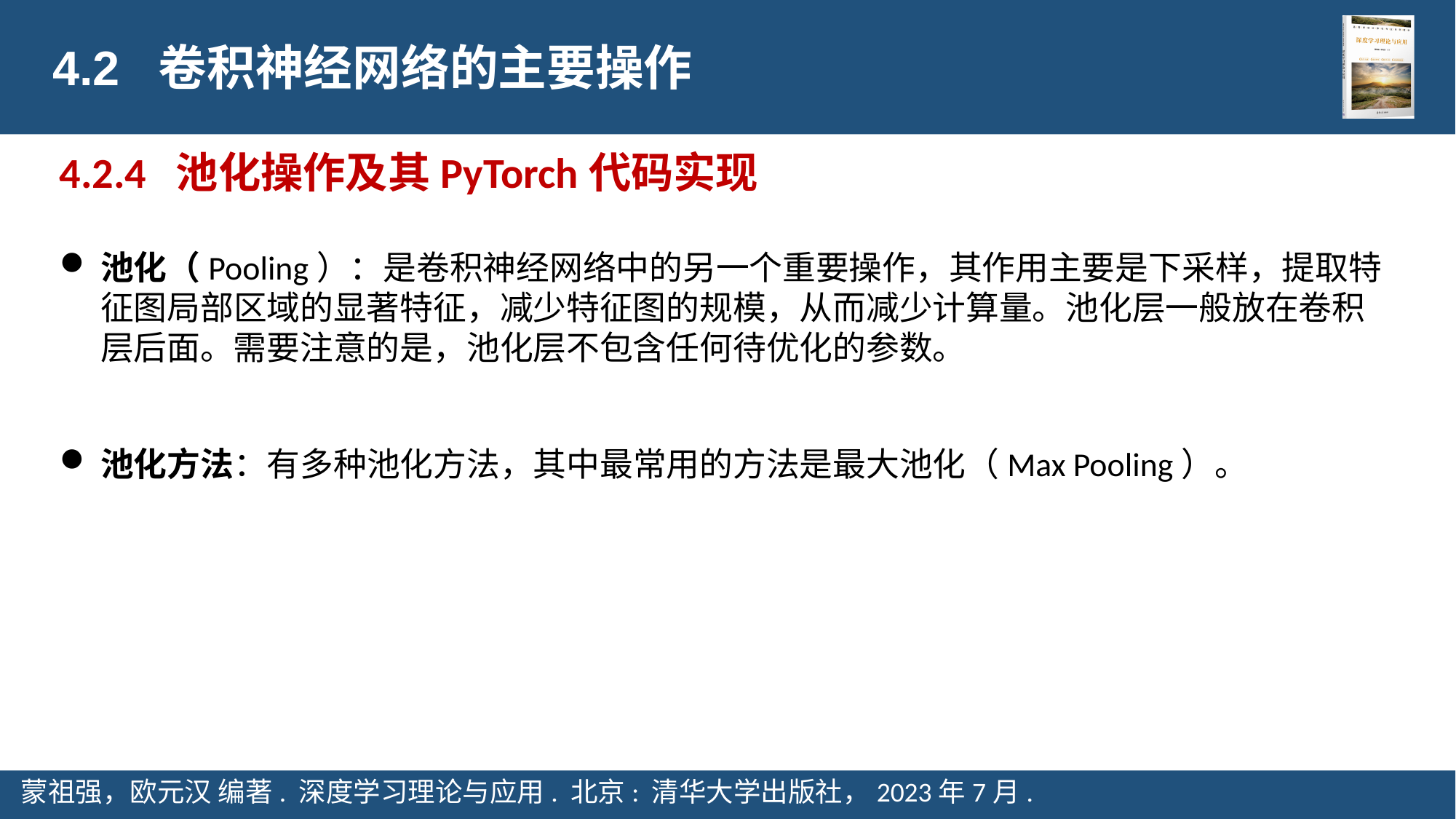

4.2  卷积神经网络的主要操作
4.2.4  池化操作及其PyTorch代码实现
池化（Pooling）：是卷积神经网络中的另一个重要操作，其作用主要是下采样，提取特征图局部区域的显著特征，减少特征图的规模，从而减少计算量。池化层一般放在卷积层后面。需要注意的是，池化层不包含任何待优化的参数。

池化方法：有多种池化方法，其中最常用的方法是最大池化（Max Pooling）。